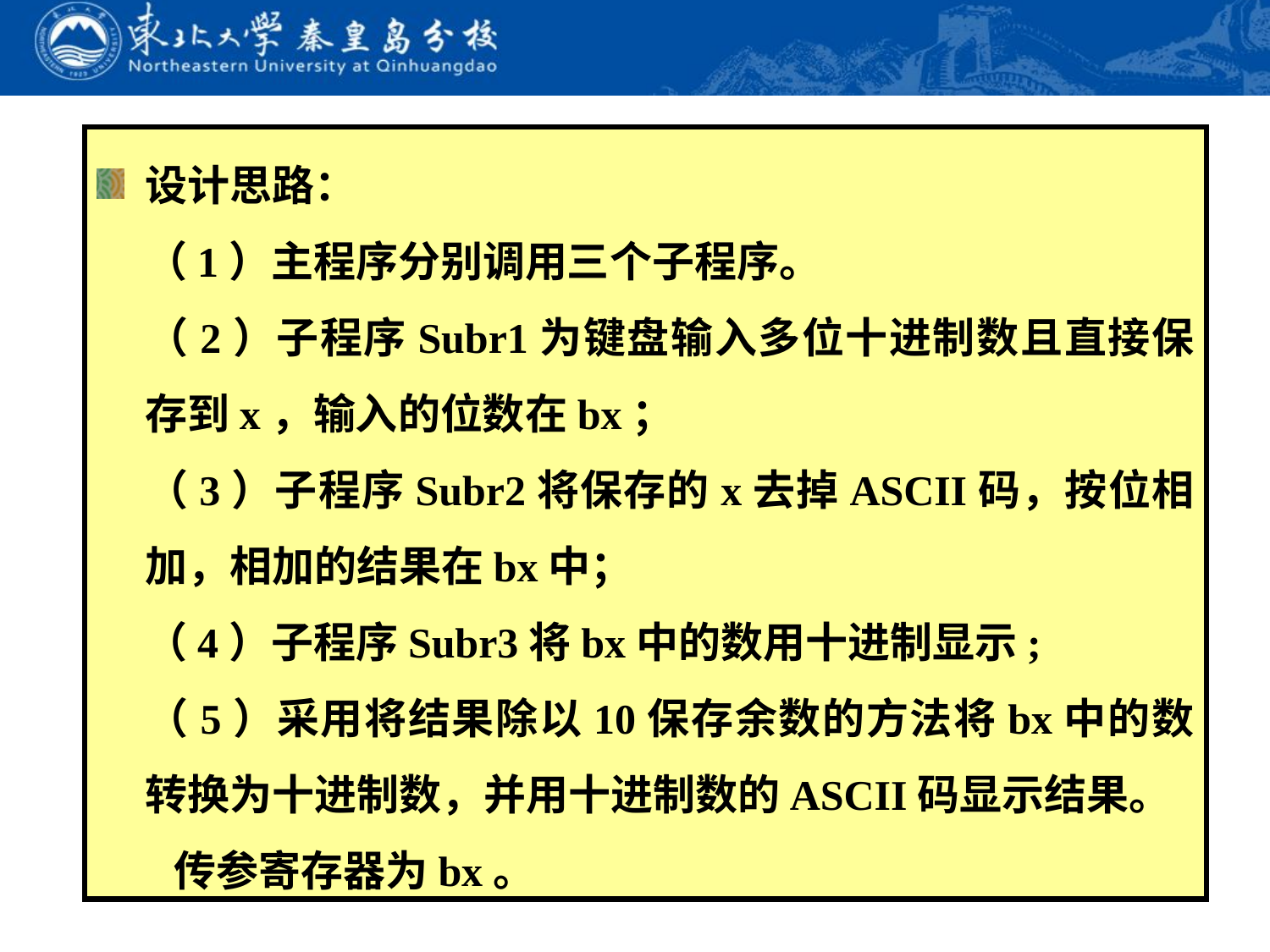

设计思路：
	（1）主程序分别调用三个子程序。
	（2）子程序Subr1为键盘输入多位十进制数且直接保存到x，输入的位数在bx；
	（3）子程序Subr2将保存的x去掉ASCII码，按位相加，相加的结果在bx中；
	（4）子程序Subr3将bx中的数用十进制显示;
	（5）采用将结果除以10保存余数的方法将bx中的数转换为十进制数，并用十进制数的ASCII码显示结果。
	  传参寄存器为bx。